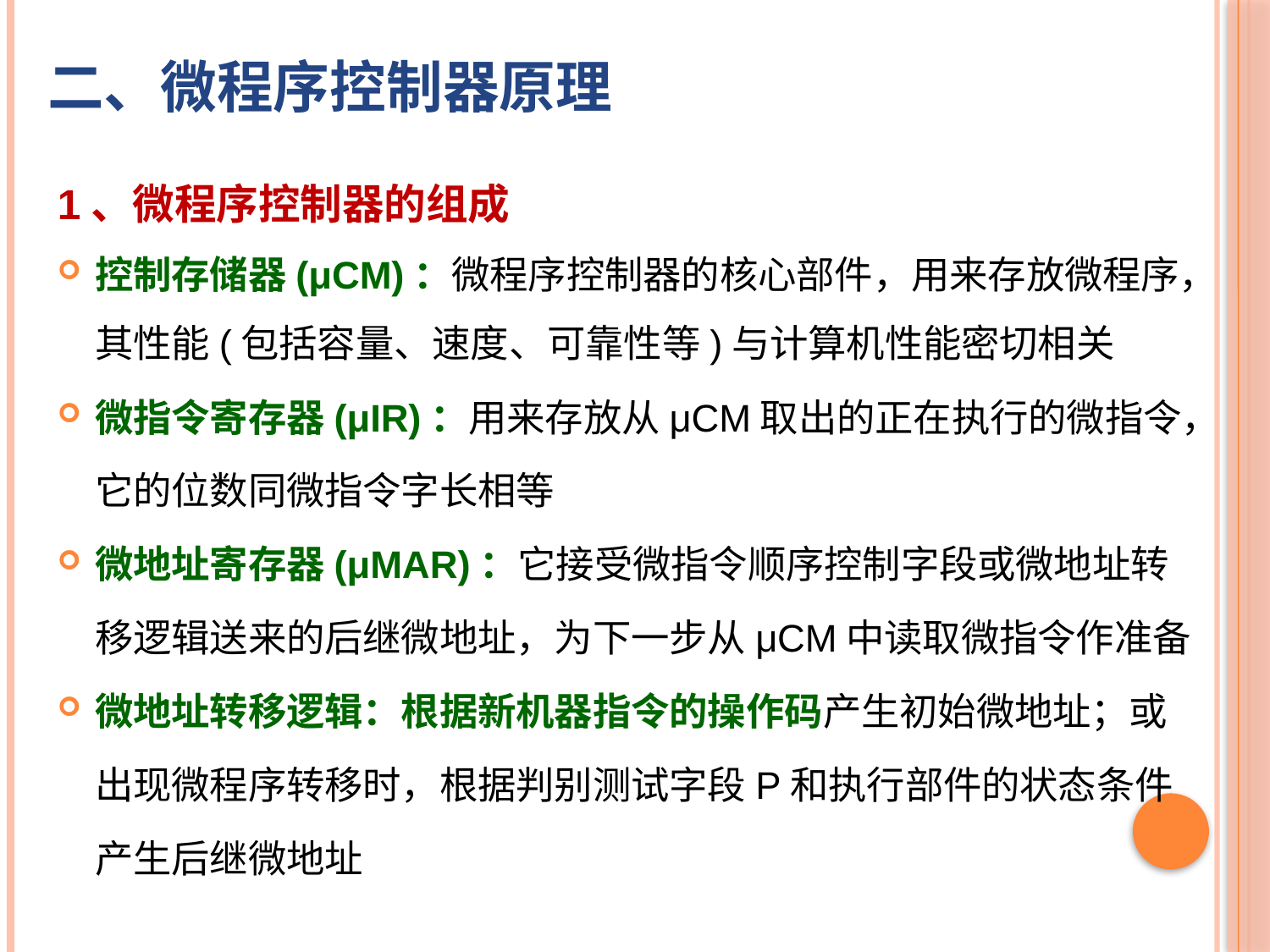

二、微程序控制器原理
1、微程序控制器的组成
控制存储器(μCM)：微程序控制器的核心部件，用来存放微程序，其性能(包括容量、速度、可靠性等)与计算机性能密切相关
微指令寄存器(μIR)：用来存放从μCM取出的正在执行的微指令，它的位数同微指令字长相等
微地址寄存器(μMAR)：它接受微指令顺序控制字段或微地址转移逻辑送来的后继微地址，为下一步从μCM中读取微指令作准备
微地址转移逻辑：根据新机器指令的操作码产生初始微地址；或出现微程序转移时，根据判别测试字段P和执行部件的状态条件产生后继微地址